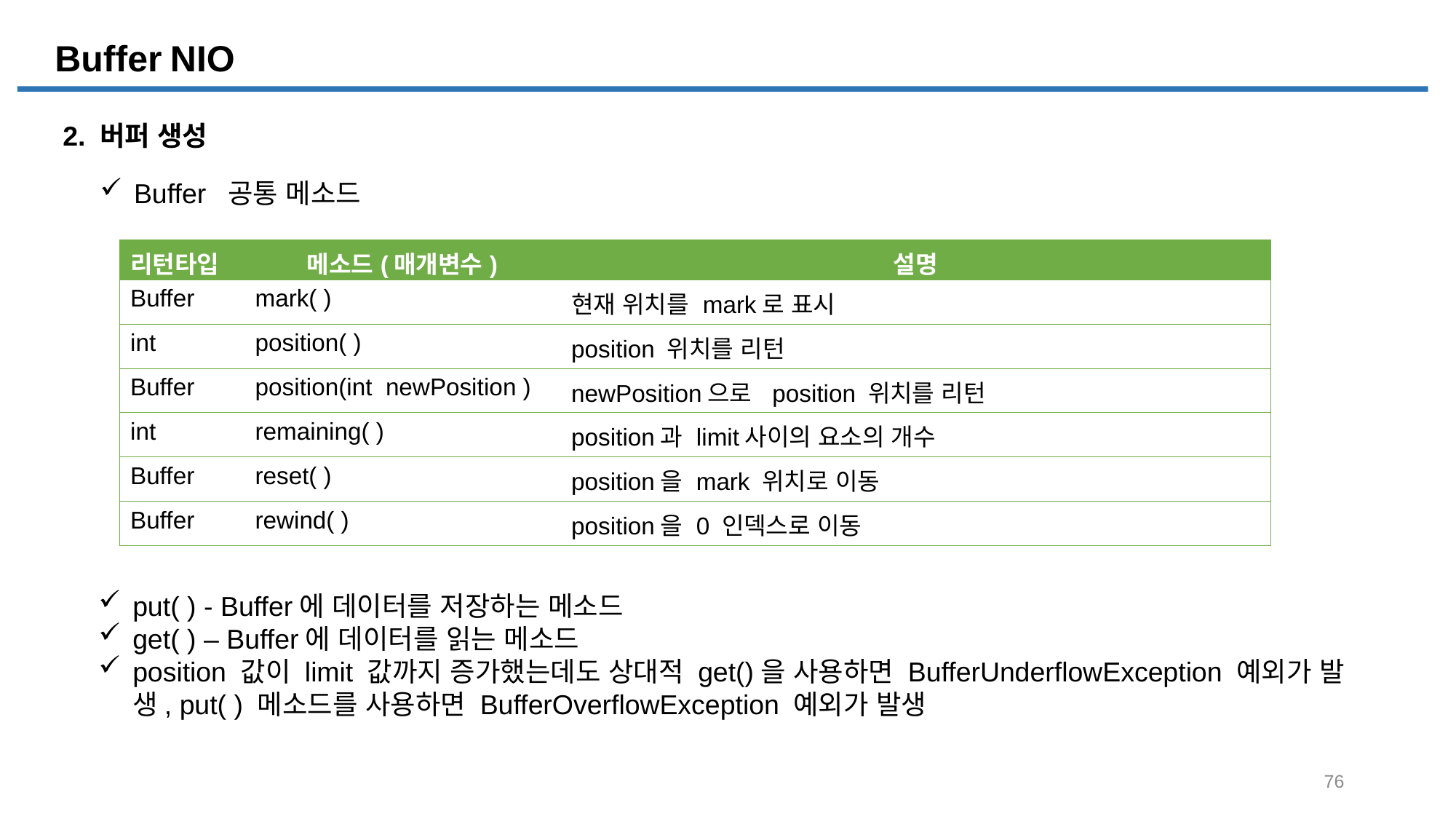

NIO

Buffer
2. 버퍼 생성
Buffer  공통 메소드
| 리턴타입 | 메소드(매개변수) | 설명 |
| --- | --- | --- |
| Buffer | mark( ) | 현재 위치를 mark로 표시 |
| int | position( ) | position 위치를 리턴 |
| Buffer | position(int newPosition ) | newPosition으로 position 위치를 리턴 |
| int | remaining( ) | position과 limit사이의 요소의 개수 |
| Buffer | reset( ) | position을 mark 위치로 이동 |
| Buffer | rewind( ) | position을 0 인덱스로 이동 |
put( ) - Buffer에 데이터를 저장하는 메소드
get( ) – Buffer에 데이터를 읽는 메소드
position 값이 limit 값까지 증가했는데도 상대적 get()을 사용하면 BufferUnderflowException 예외가 발생, put( ) 메소드를 사용하면 BufferOverflowException 예외가 발생
76